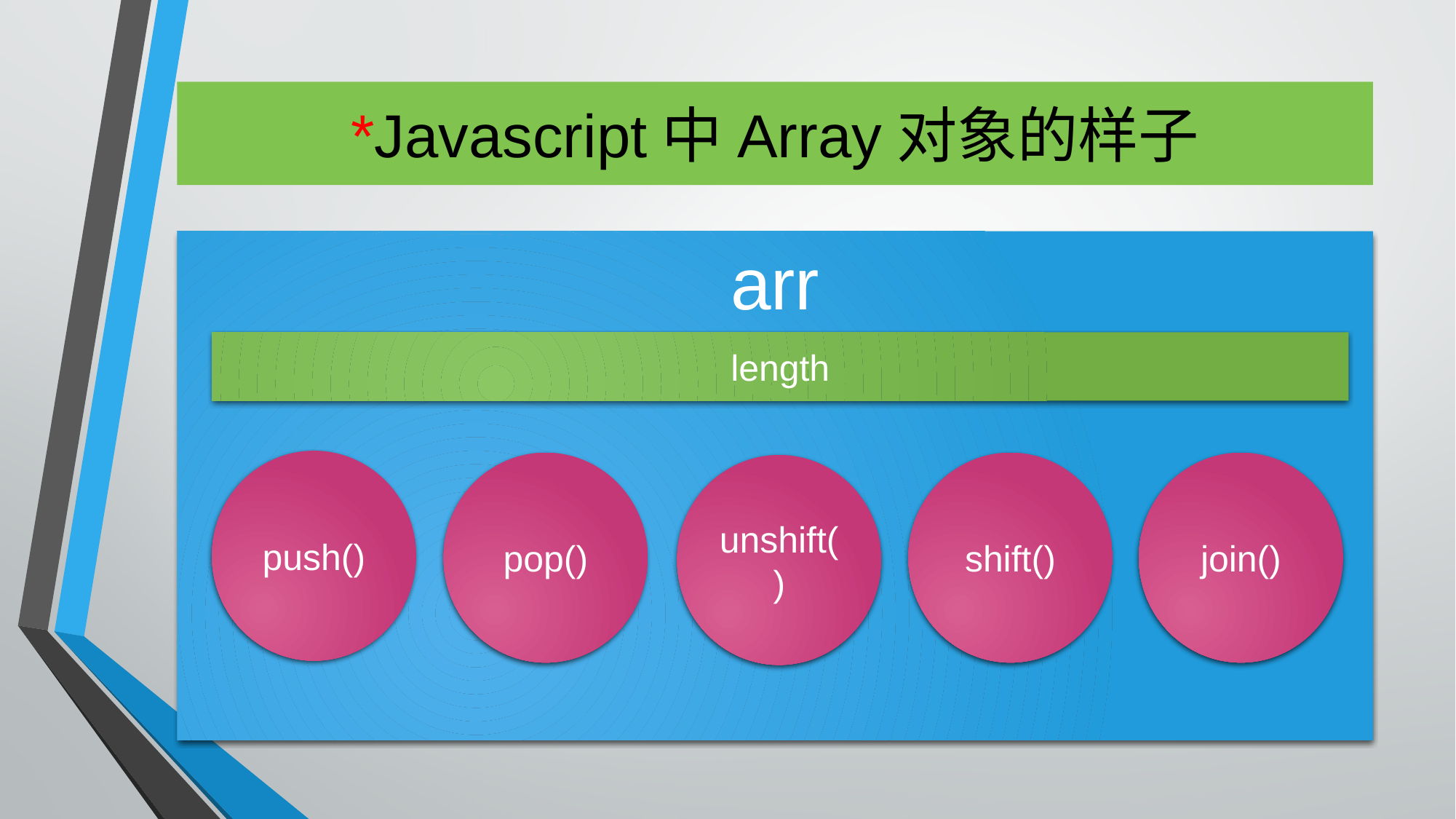

# *Javascript中Array对象的样子
arr
length
push()
pop()
shift()
join()
unshift()